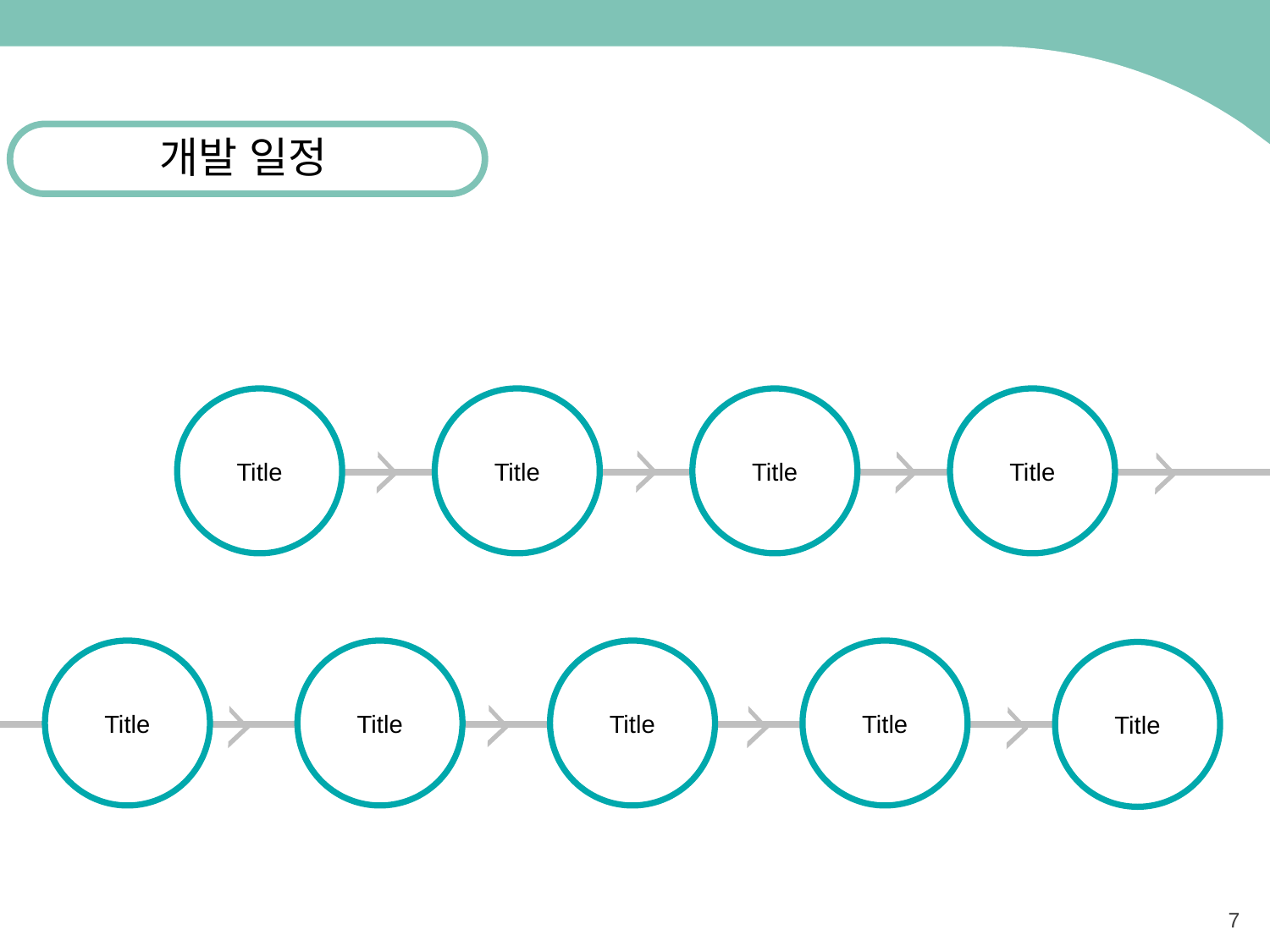

개발 일정
Title
Title
Title
Title

Title
Title
Title
Title
Title

7